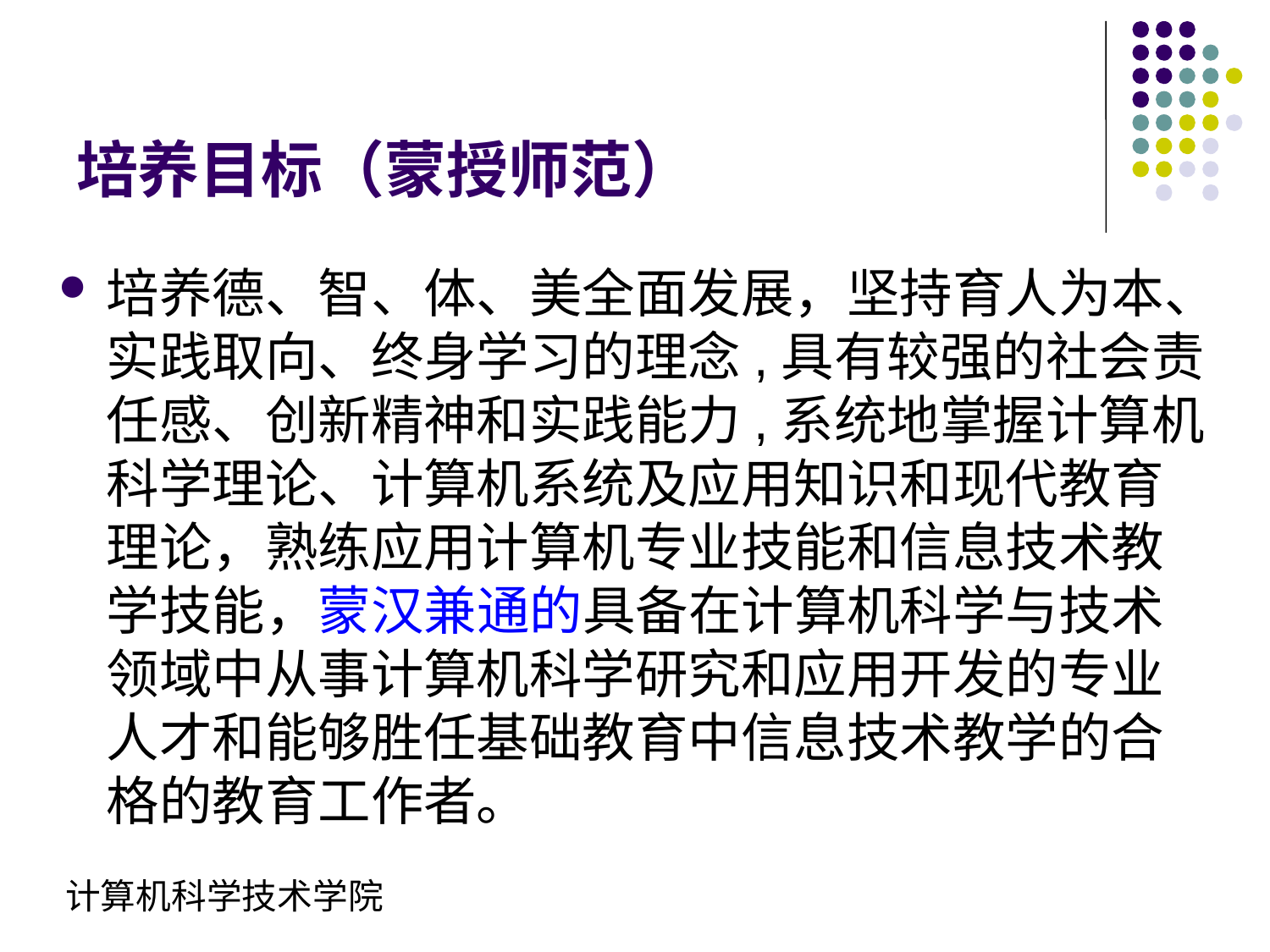

# 培养目标（蒙授师范）
培养德、智、体、美全面发展，坚持育人为本、实践取向、终身学习的理念,具有较强的社会责任感、创新精神和实践能力,系统地掌握计算机科学理论、计算机系统及应用知识和现代教育理论，熟练应用计算机专业技能和信息技术教学技能，蒙汉兼通的具备在计算机科学与技术领域中从事计算机科学研究和应用开发的专业人才和能够胜任基础教育中信息技术教学的合格的教育工作者。